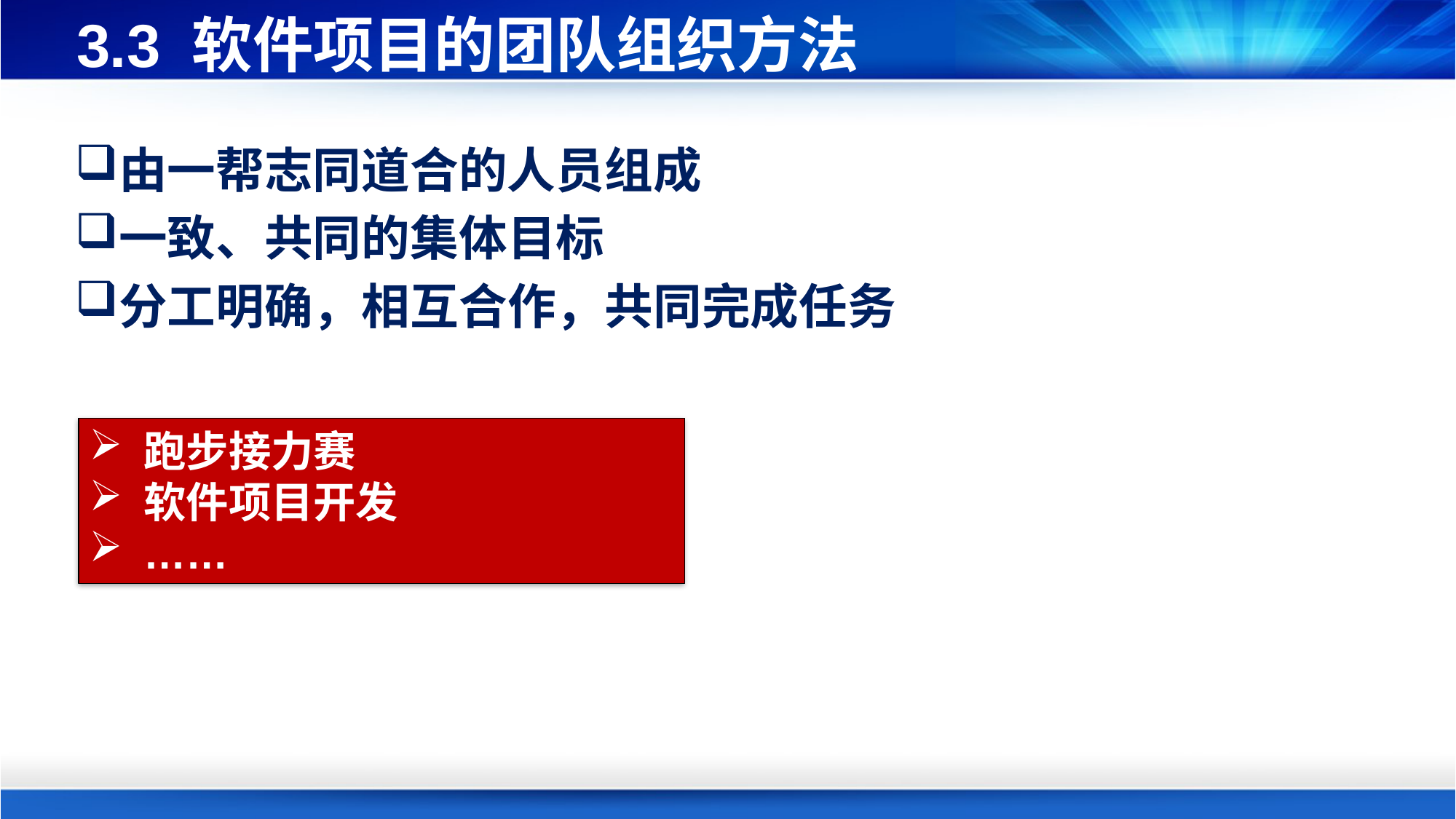

# 3.3 软件项目的团队组织方法
由一帮志同道合的人员组成
一致、共同的集体目标
分工明确，相互合作，共同完成任务
跑步接力赛
软件项目开发
……